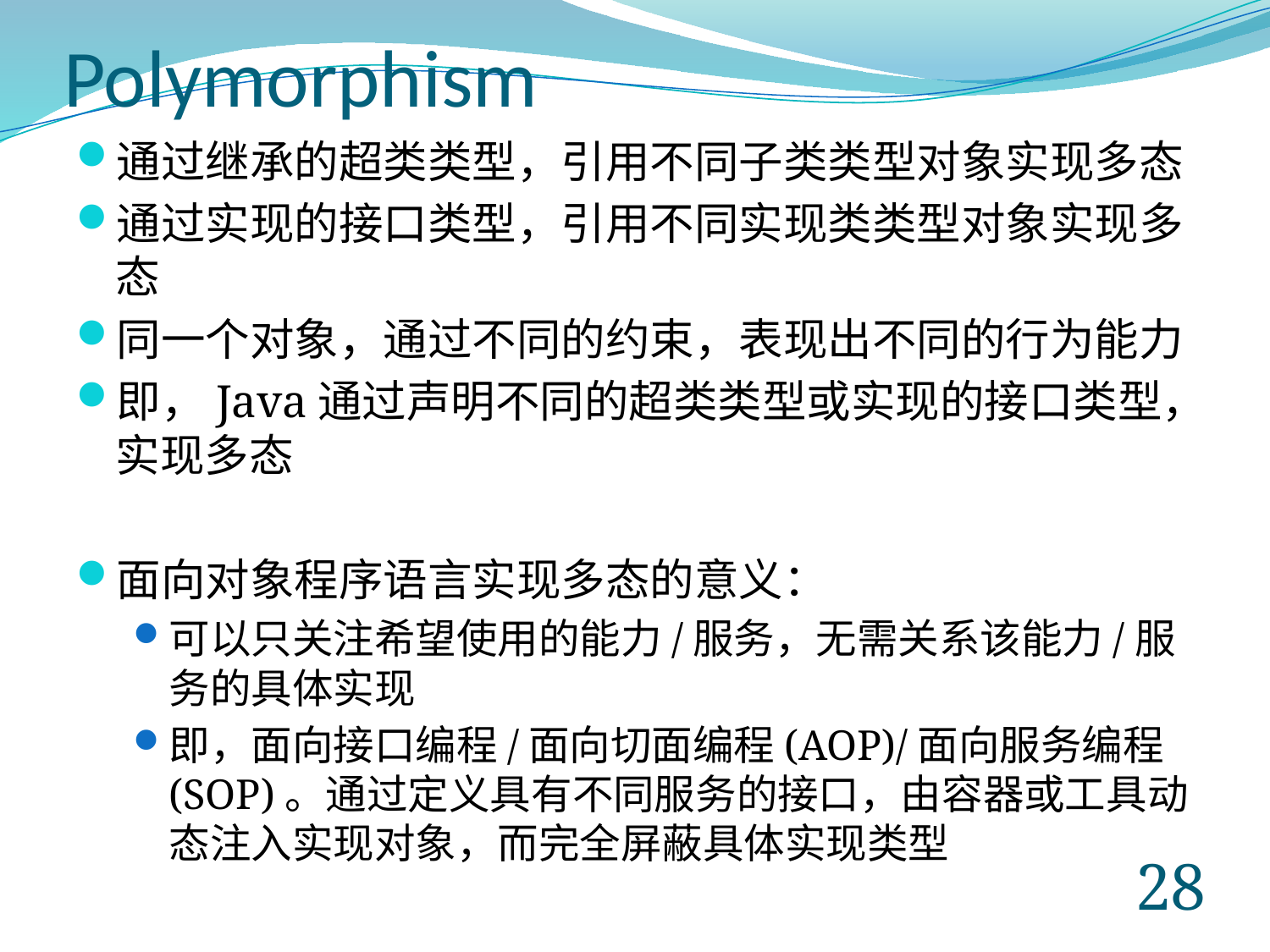

# Polymorphism
通过继承的超类类型，引用不同子类类型对象实现多态
通过实现的接口类型，引用不同实现类类型对象实现多态
同一个对象，通过不同的约束，表现出不同的行为能力
即，Java通过声明不同的超类类型或实现的接口类型，实现多态

面向对象程序语言实现多态的意义：
可以只关注希望使用的能力/服务，无需关系该能力/服务的具体实现
即，面向接口编程/面向切面编程(AOP)/面向服务编程(SOP)。通过定义具有不同服务的接口，由容器或工具动态注入实现对象，而完全屏蔽具体实现类型
28